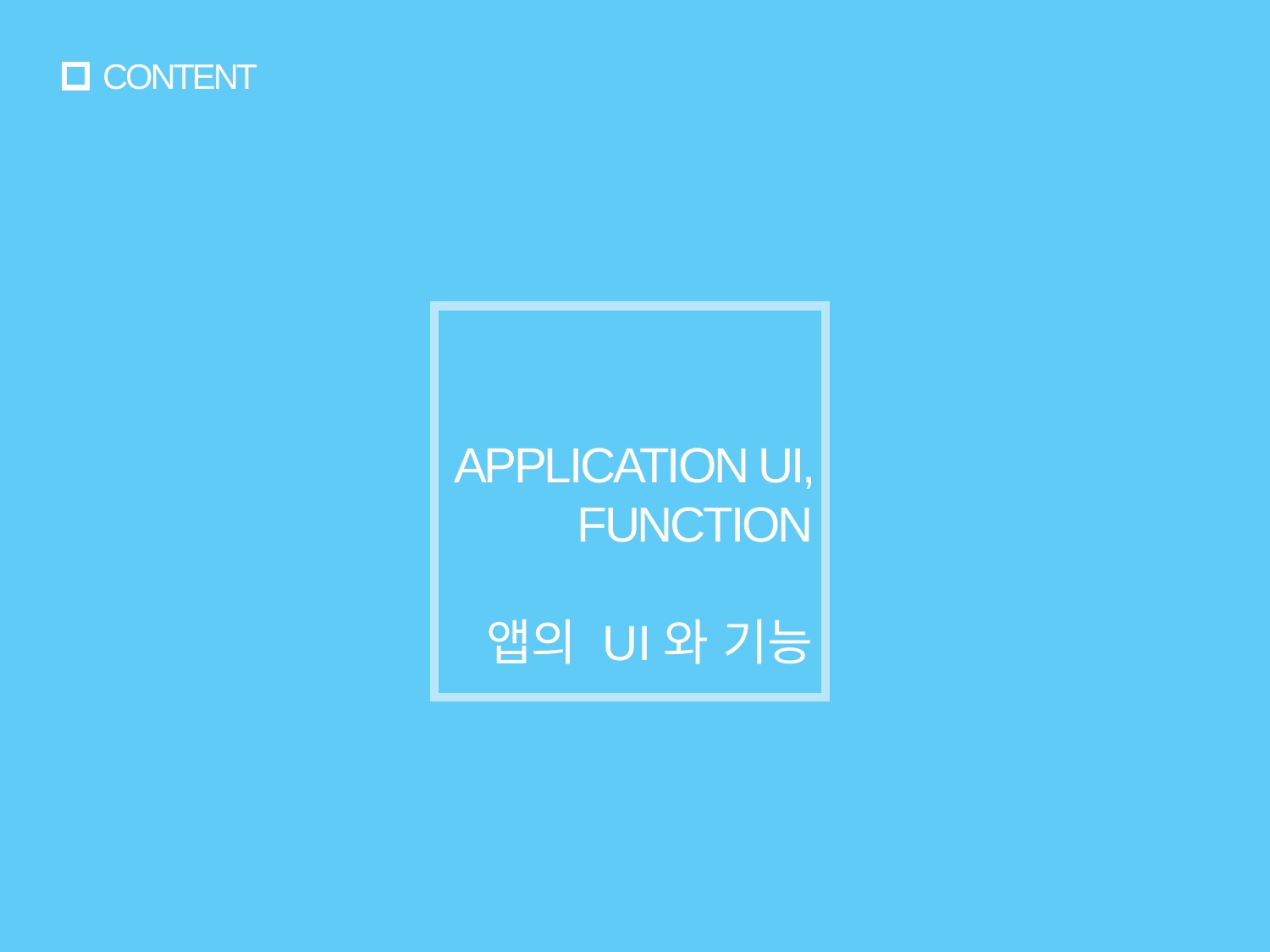

# CONTENT

APPLICATION UI, FUNCTION

앱의 UI와 기능